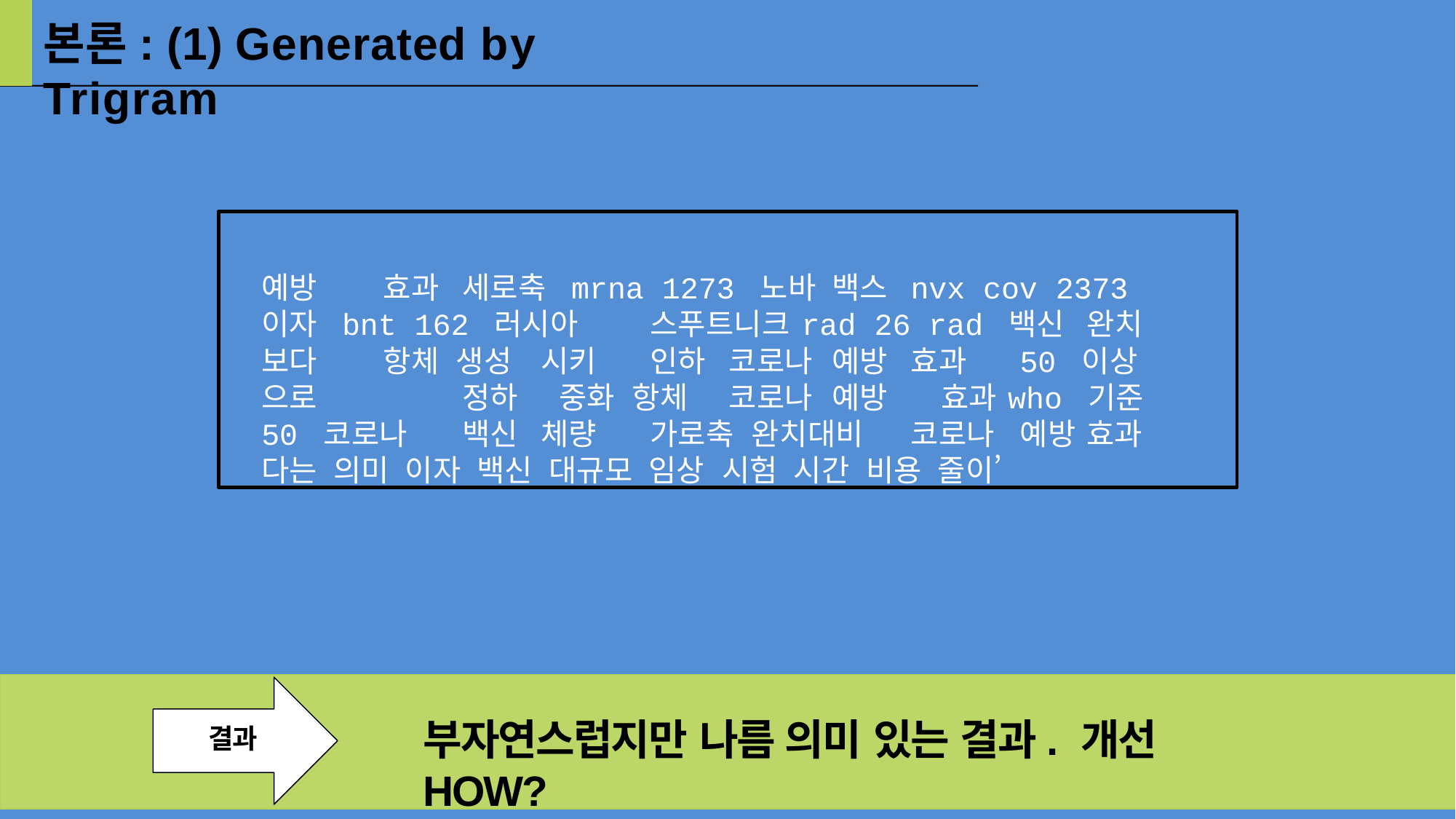

# 본론: (1) Generated by Trigram

예방	효과	세로축		mrna 1273 노바	백스	nvx cov 2373 이자  bnt 162 러시아	스푸트니크	rad 26 rad 백신	완치	보다	항체  생성	시키	인하	코로나	예방	효과		50 이상	으로		정하		중화  항체	코로나	예방		효과	who 기준	50 코로나	백신	체량	가로축  완치	대비	코로나		예방	효과	다는 의미 이자 백신 대규모 임상  시험 시간 비용 줄이’

부자연스럽지만 나름 의미 있는 결과. 개선 HOW?
결과